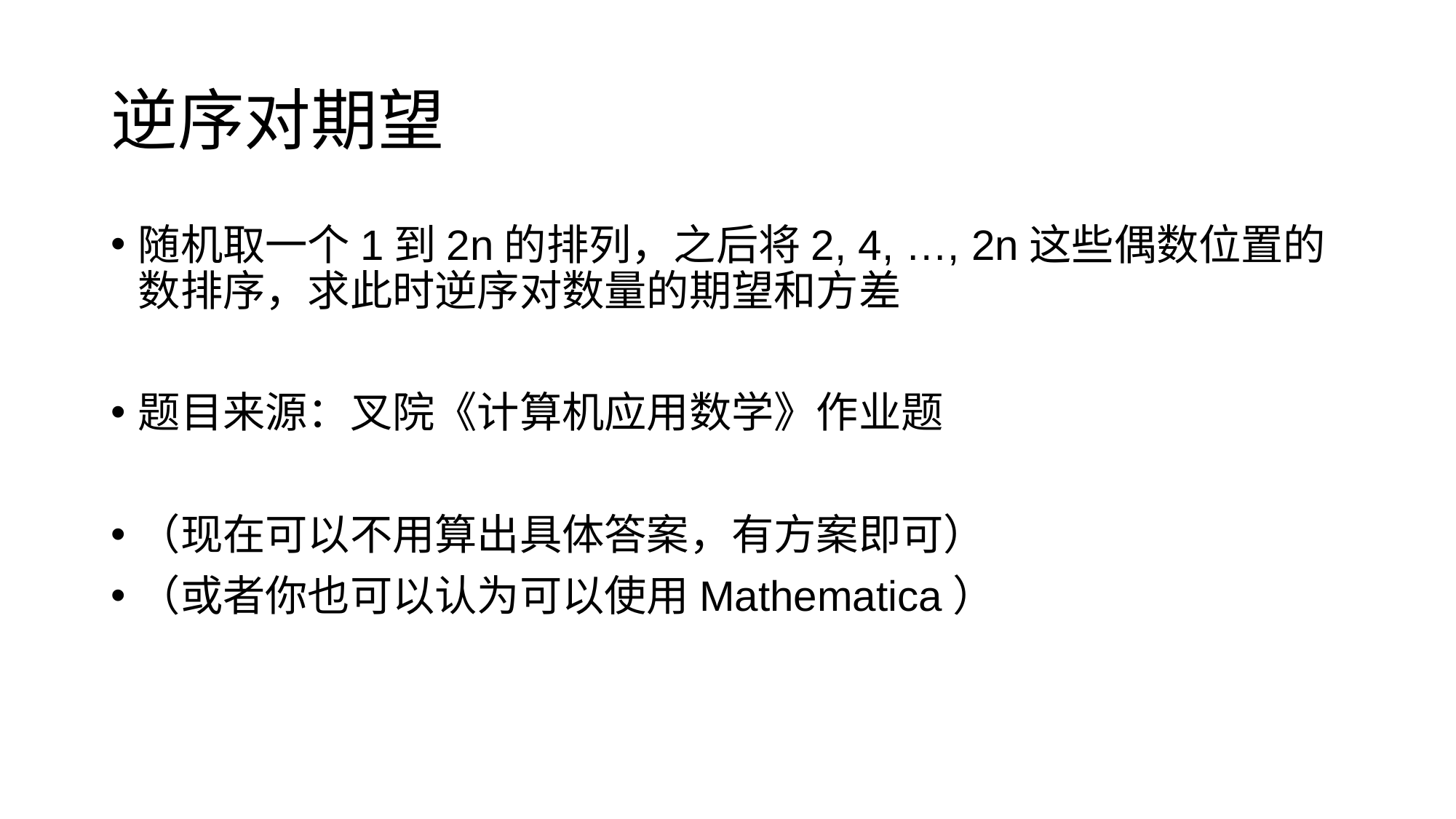

# 逆序对期望
随机取一个1到2n的排列，之后将2, 4, …, 2n这些偶数位置的数排序，求此时逆序对数量的期望和方差

题目来源：叉院《计算机应用数学》作业题

（现在可以不用算出具体答案，有方案即可）
（或者你也可以认为可以使用Mathematica）